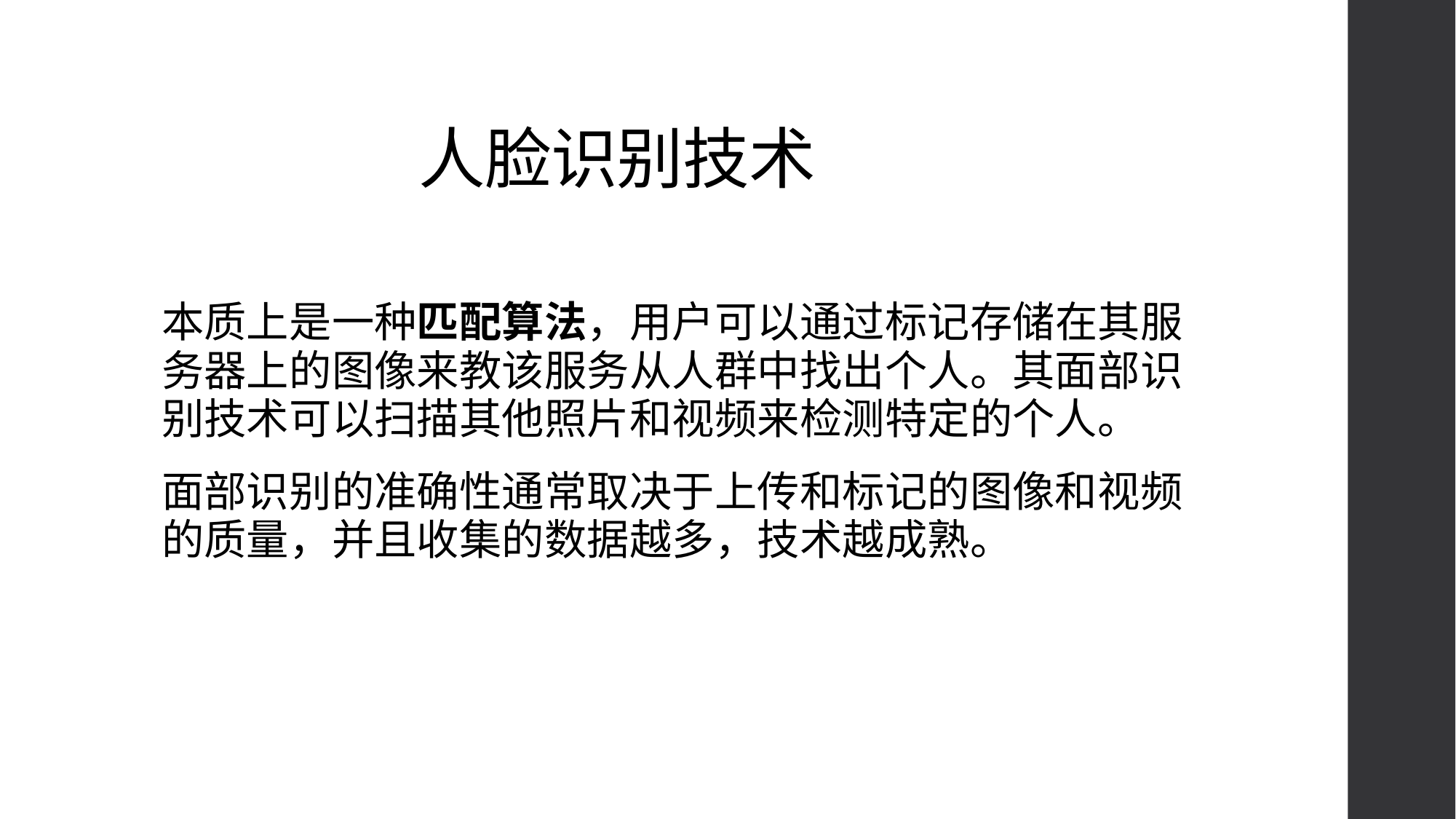

# 人脸识别技术
本质上是一种匹配算法，用户可以通过标记存储在其服务器上的图像来教该服务从人群中找出个人。其面部识别技术可以扫描其他照片和视频来检测特定的个人。
面部识别的准确性通常取决于上传和标记的图像和视频的质量，并且收集的数据越多，技术越成熟。